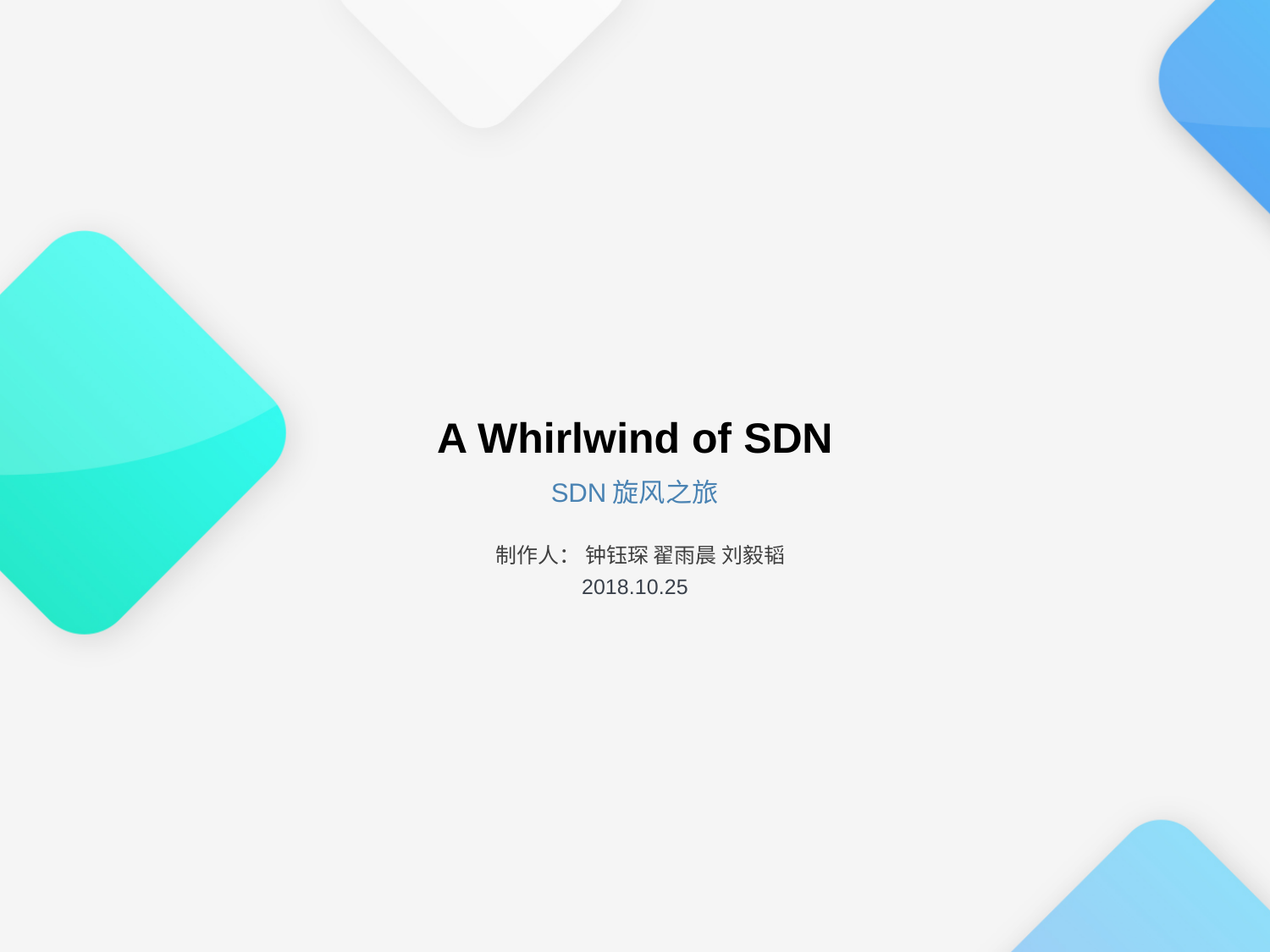

# A Whirlwind of SDN
SDN旋风之旅
制作人： 钟钰琛 翟雨晨 刘毅韬
2018.10.25